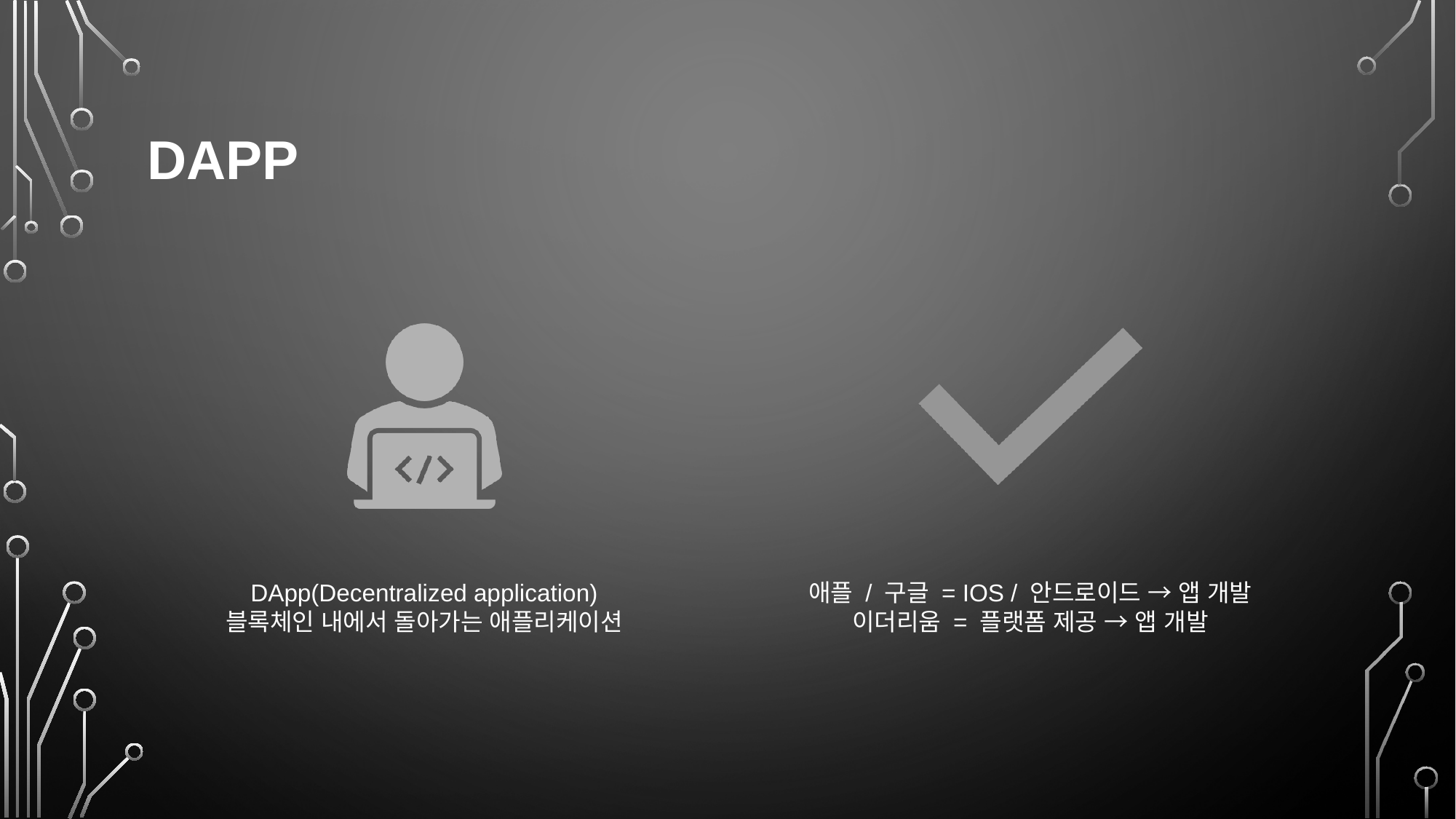

# dapp
DApp(Decentralized application)
블록체인 내에서 돌아가는 애플리케이션
애플 / 구글 = IOS / 안드로이드 → 앱 개발
이더리움 = 플랫폼 제공 → 앱 개발